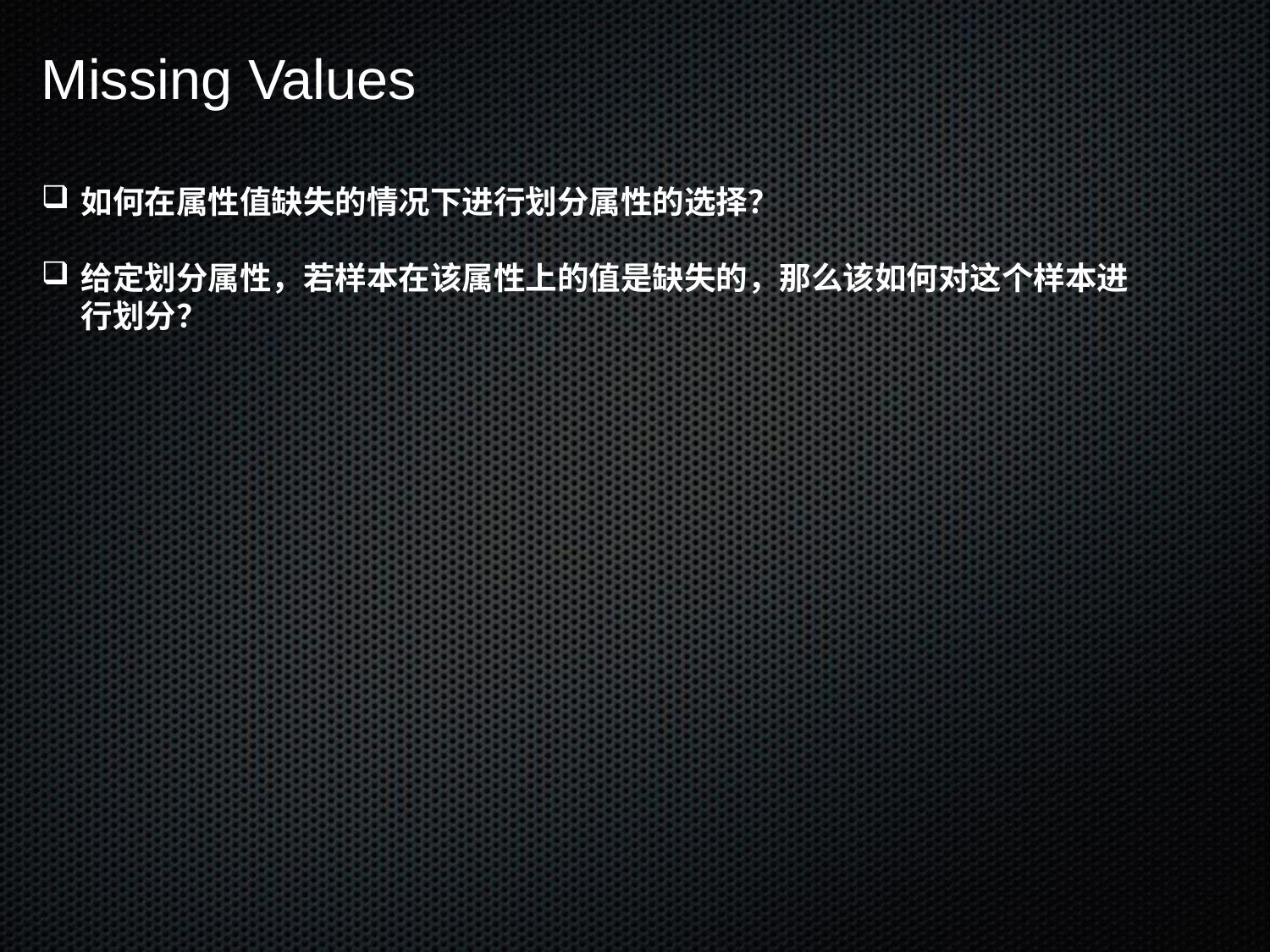

Missing Values
如何在属性值缺失的情况下进行划分属性的选择？

给定划分属性，若样本在该属性上的值是缺失的，那么该如何对这个样本进行划分？